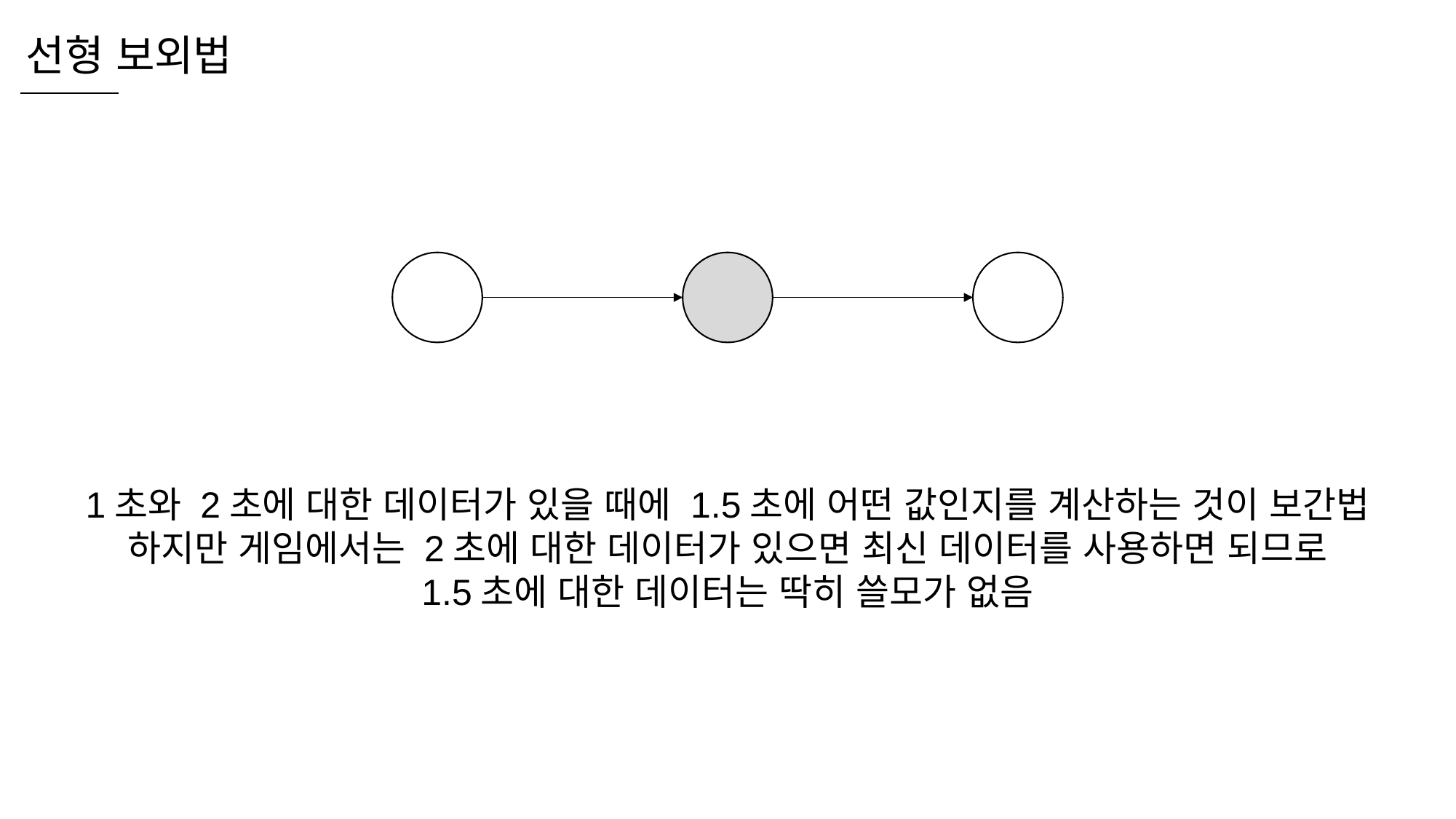

선형 보외법

1초와 2초에 대한 데이터가 있을 때에 1.5초에 어떤 값인지를 계산하는 것이 보간법
하지만 게임에서는 2초에 대한 데이터가 있으면 최신 데이터를 사용하면 되므로
1.5초에 대한 데이터는 딱히 쓸모가 없음